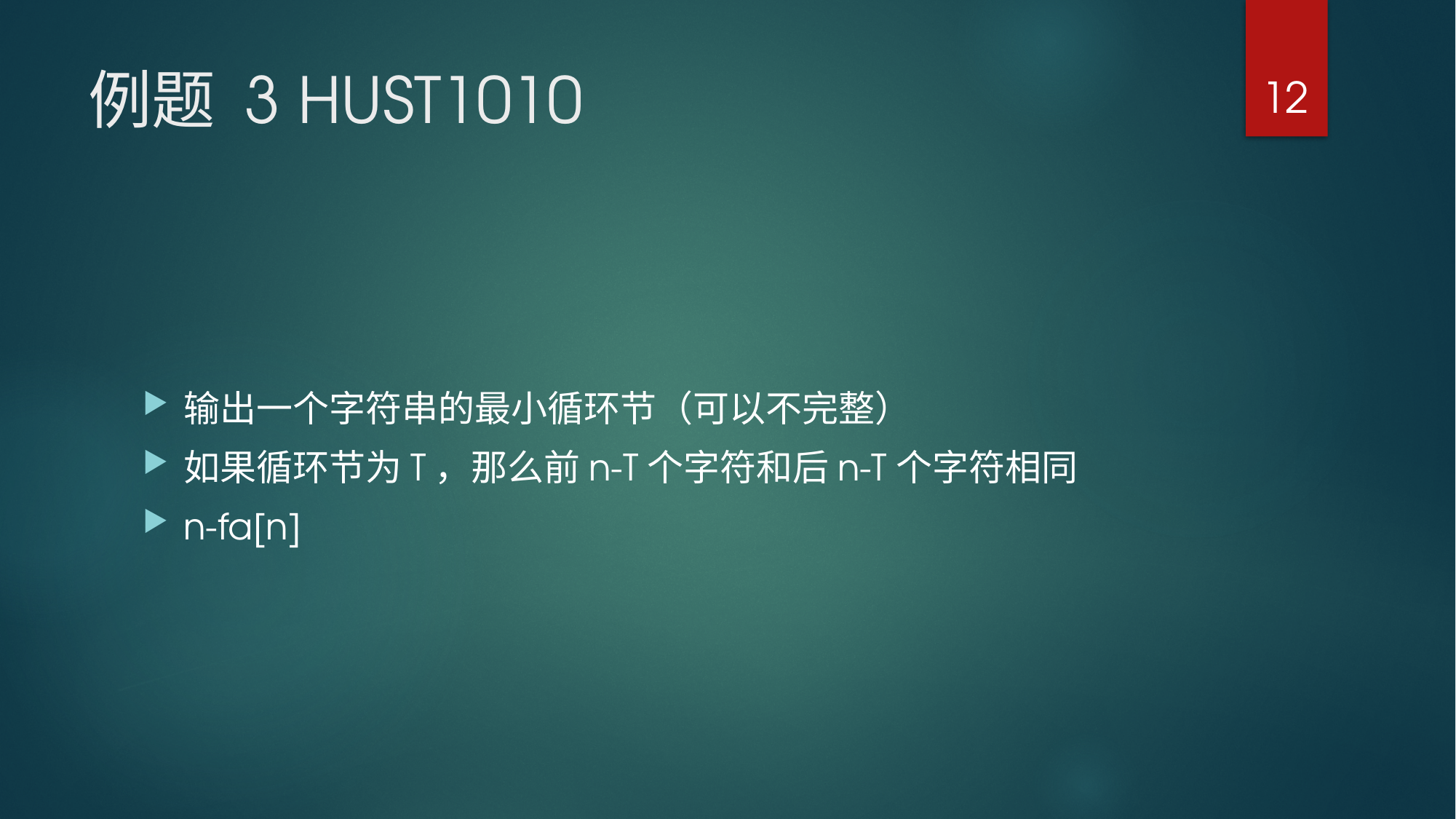

12
# 例题 3 HUST1010
输出一个字符串的最小循环节（可以不完整）
如果循环节为T，那么前n-T个字符和后n-T个字符相同
n-fa[n]